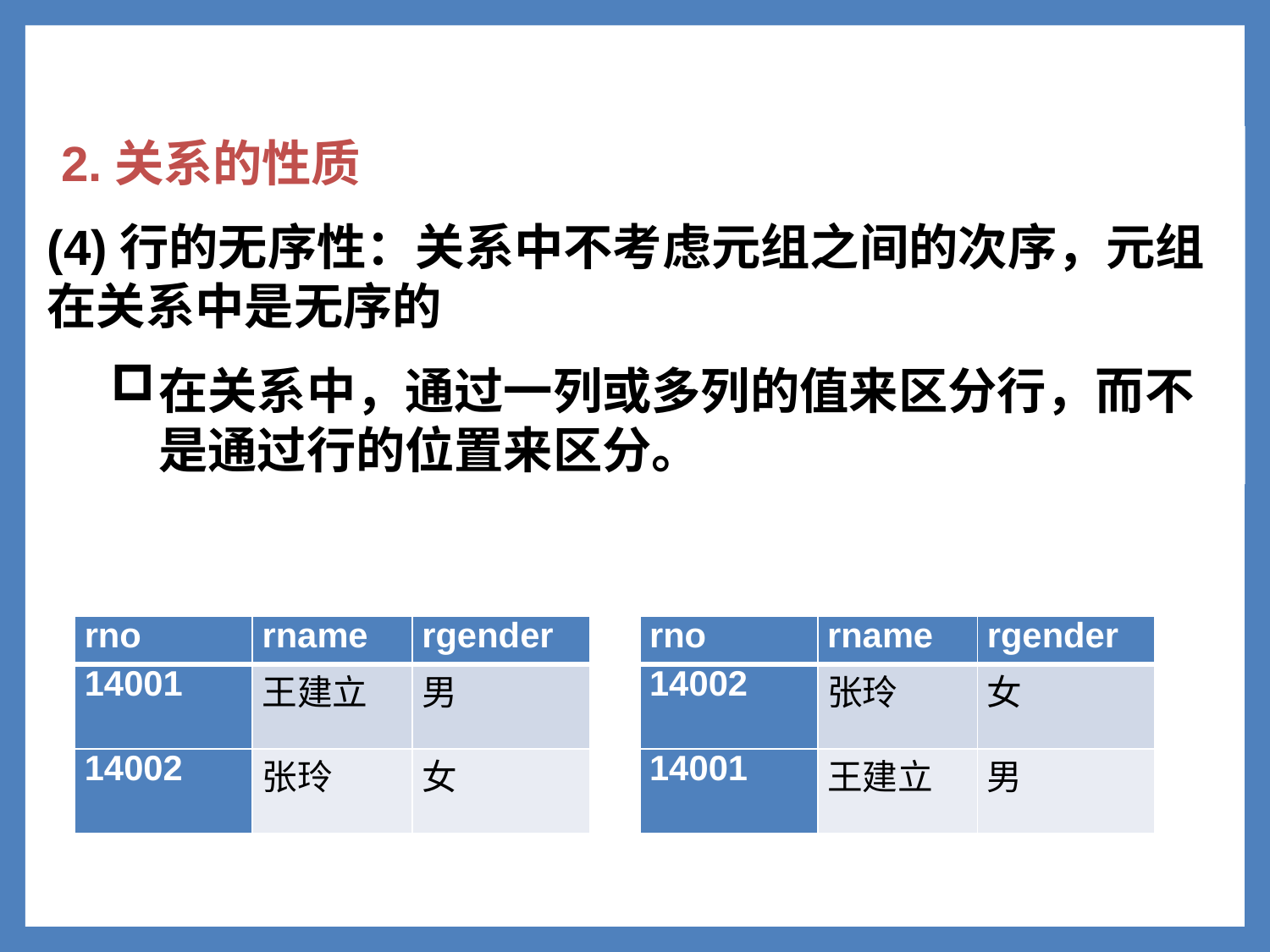

2.关系的性质
(4)行的无序性：关系中不考虑元组之间的次序，元组在关系中是无序的
在关系中，通过一列或多列的值来区分行，而不是通过行的位置来区分。
1

| rno | rname | rgender |
| --- | --- | --- |
| 14001 | 王建立 | 男 |
| 14002 | 张玲 | 女 |
| rno | rname | rgender |
| --- | --- | --- |
| 14002 | 张玲 | 女 |
| 14001 | 王建立 | 男 |